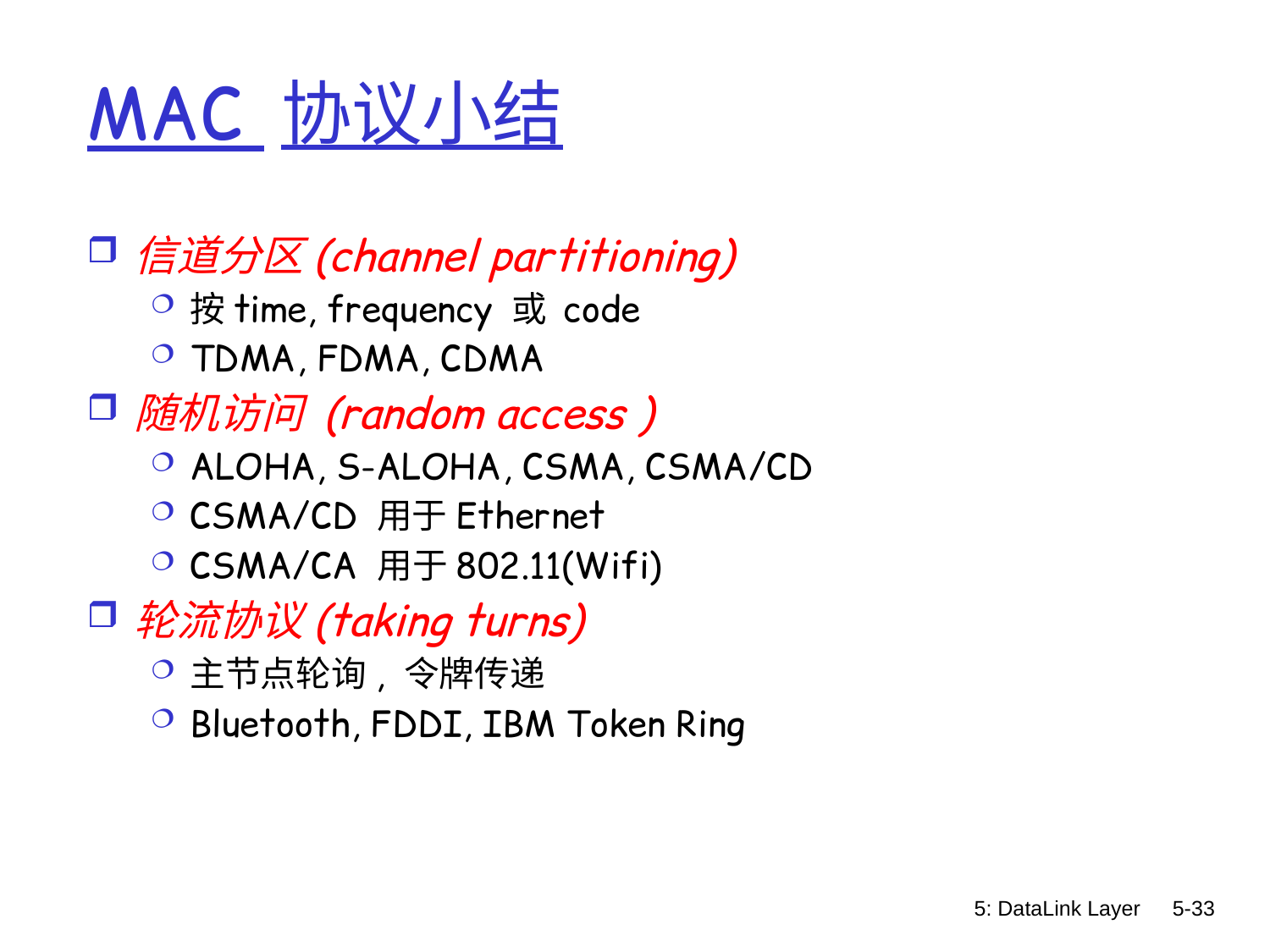

# MAC 协议小结
信道分区(channel partitioning)
按time, frequency 或 code
TDMA, FDMA, CDMA
随机访问 (random access )
ALOHA, S-ALOHA, CSMA, CSMA/CD
CSMA/CD 用于Ethernet
CSMA/CA 用于802.11(Wifi)
轮流协议(taking turns)
主节点轮询, 令牌传递
Bluetooth, FDDI, IBM Token Ring
5: DataLink Layer
5-33